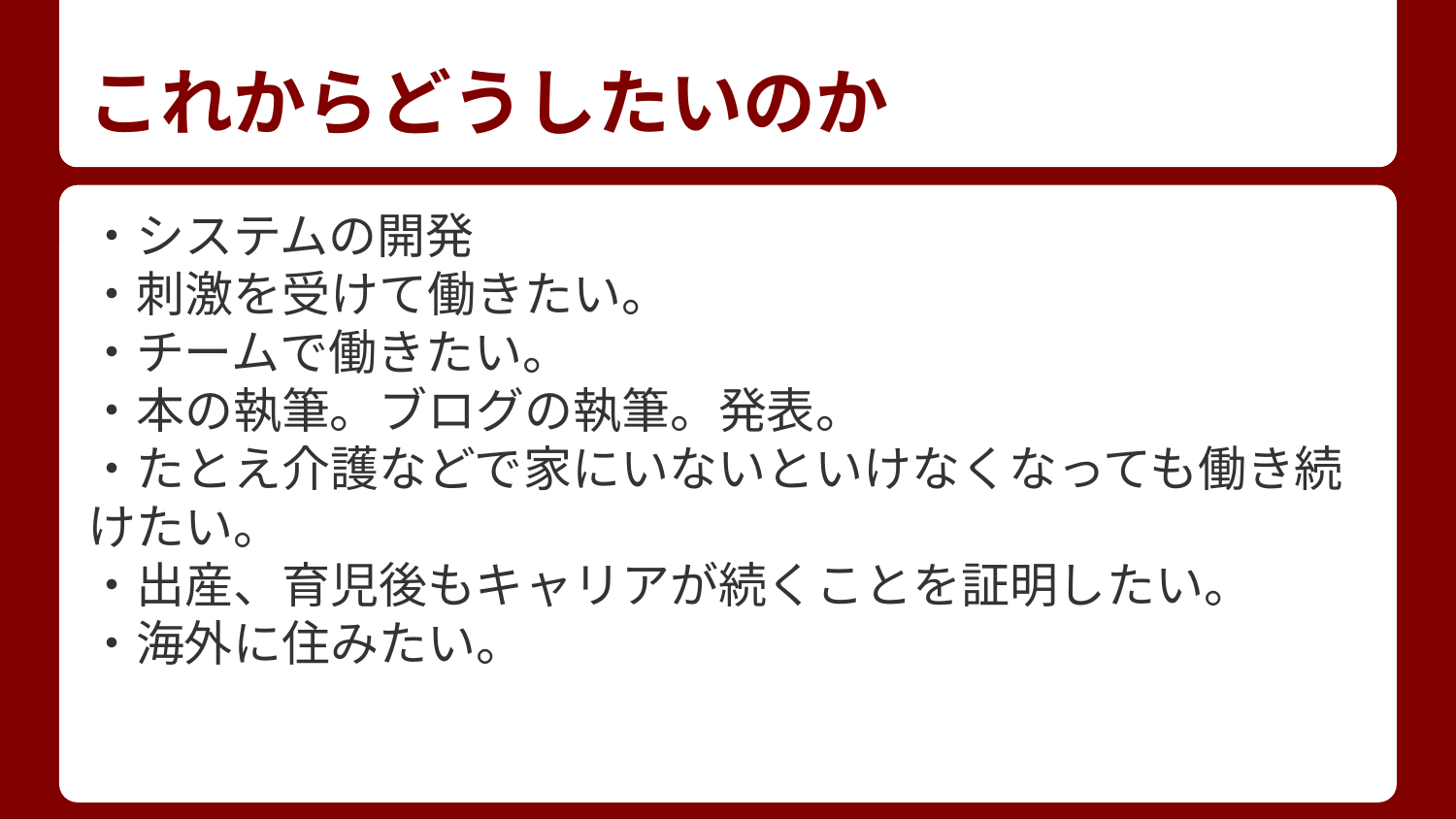

# これからどうしたいのか
・システムの開発
・刺激を受けて働きたい。
・チームで働きたい。
・本の執筆。ブログの執筆。発表。
・たとえ介護などで家にいないといけなくなっても働き続けたい。
・出産、育児後もキャリアが続くことを証明したい。
・海外に住みたい。